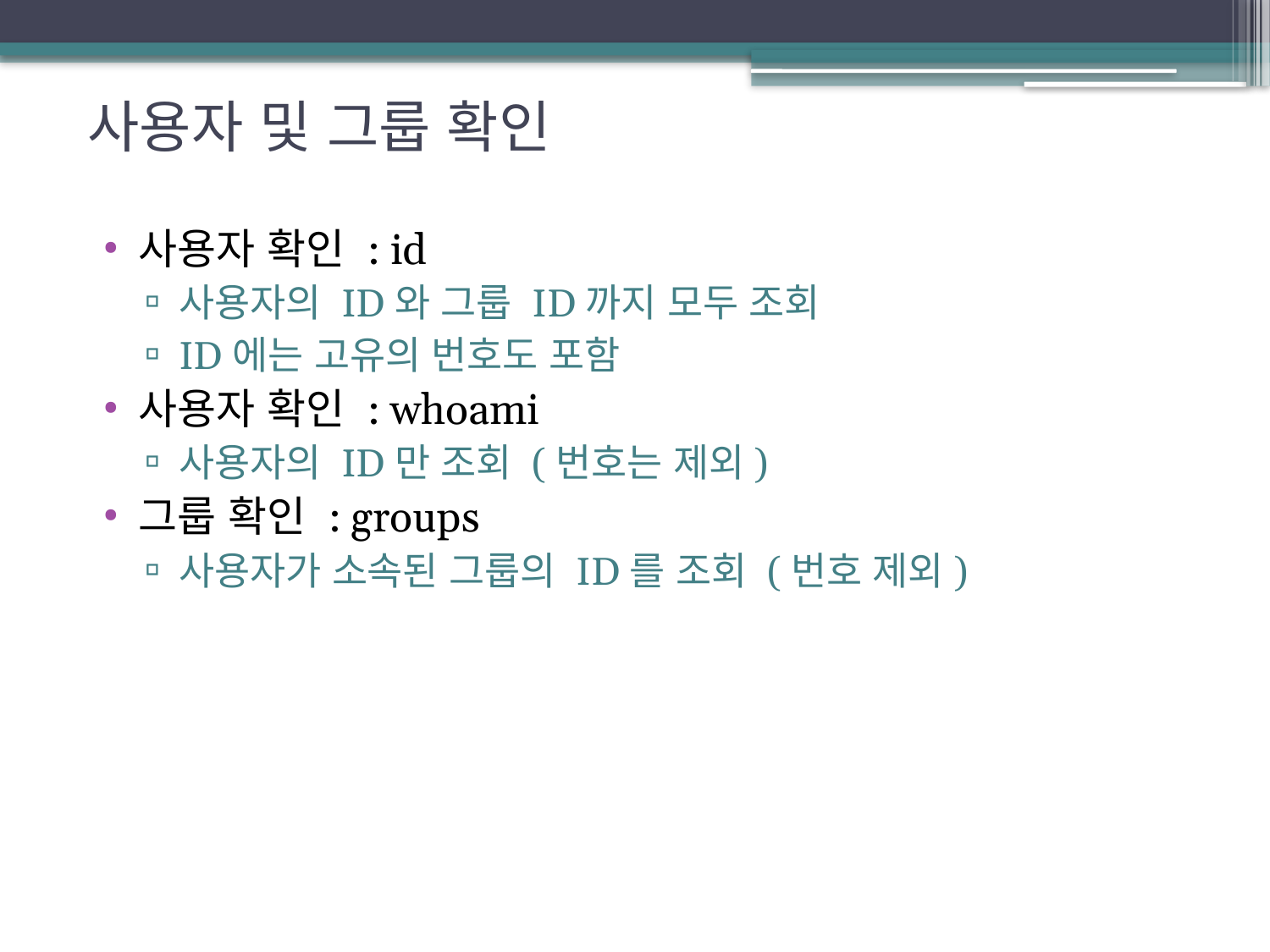

# 사용자 및 그룹 확인
사용자 확인 : id
사용자의 ID와 그룹 ID까지 모두 조회
ID에는 고유의 번호도 포함
사용자 확인 : whoami
사용자의 ID만 조회 (번호는 제외)
그룹 확인 : groups
사용자가 소속된 그룹의 ID를 조회 (번호 제외)